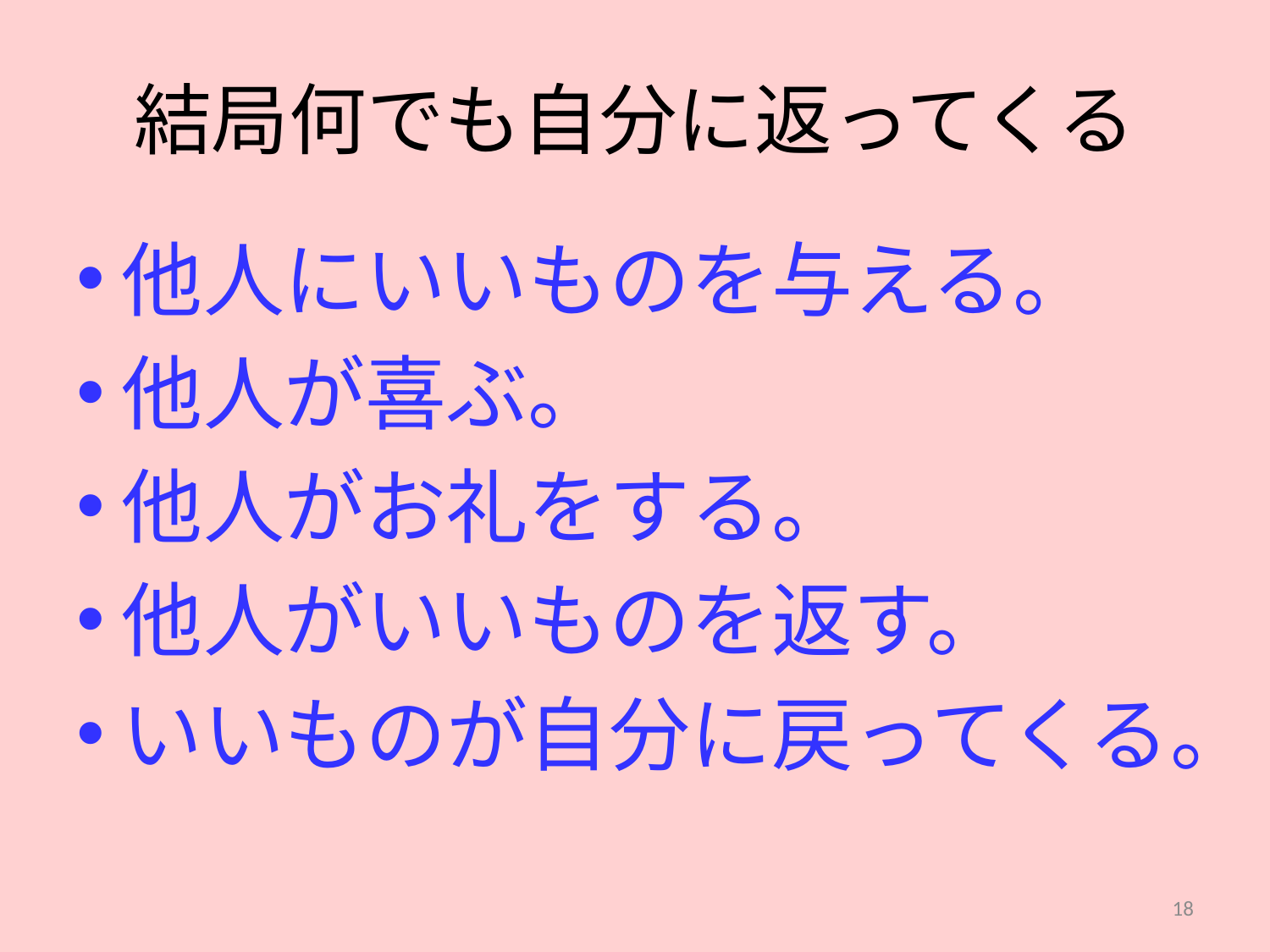

# 結局何でも自分に返ってくる
他人にいいものを与える。
他人が喜ぶ。
他人がお礼をする。
他人がいいものを返す。
いいものが自分に戻ってくる。
18